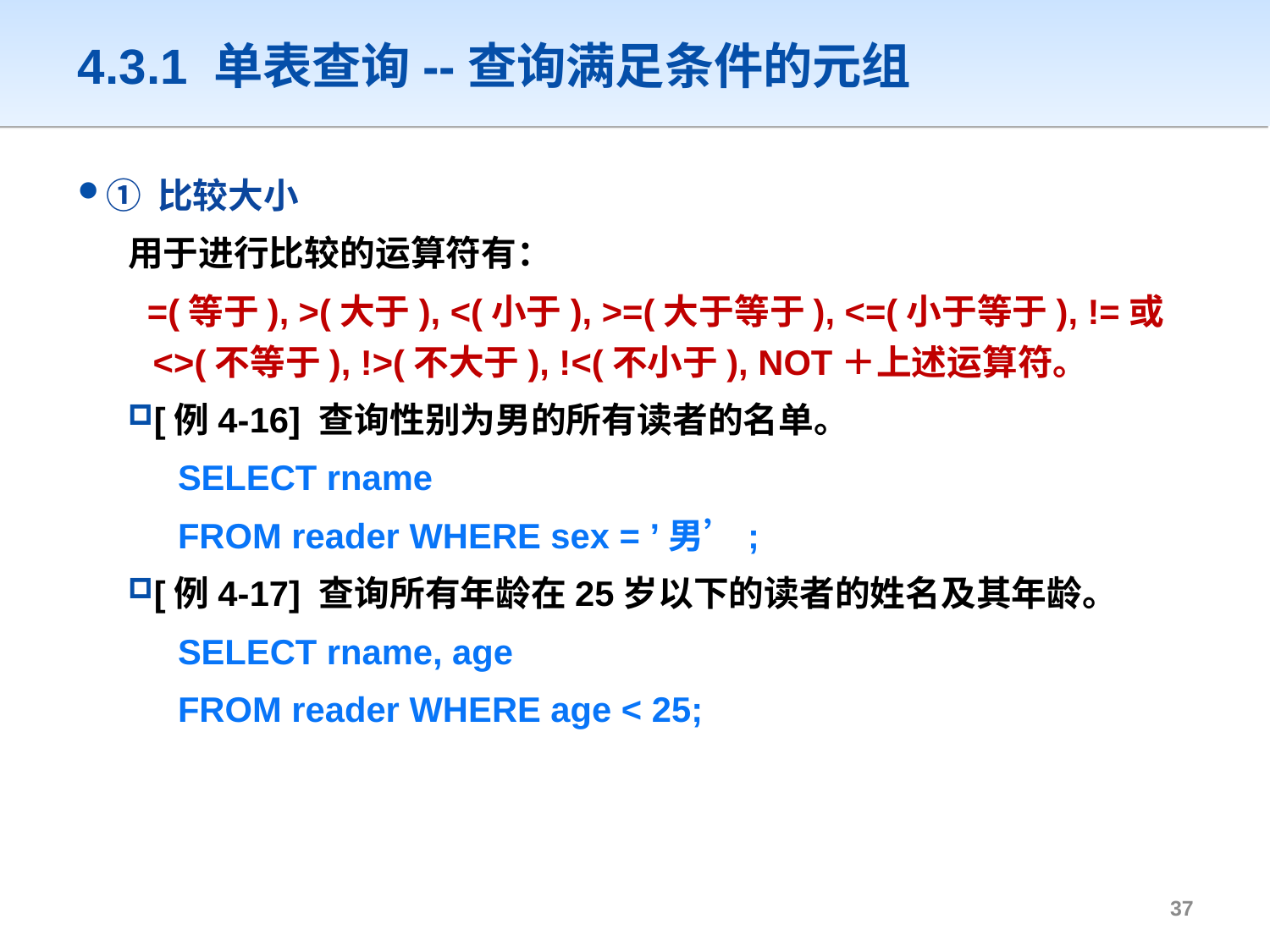

# 4.3.1 单表查询--查询满足条件的元组
① 比较大小
用于进行比较的运算符有：
  =(等于), >(大于), <(小于), >=(大于等于), <=(小于等于), !=或<>(不等于), !>(不大于), !<(不小于), NOT＋上述运算符。
[例4-16] 查询性别为男的所有读者的名单。
SELECT rname
FROM reader WHERE sex = ’男’;
[例4-17] 查询所有年龄在25岁以下的读者的姓名及其年龄。
SELECT rname, age
FROM reader WHERE age < 25;

37